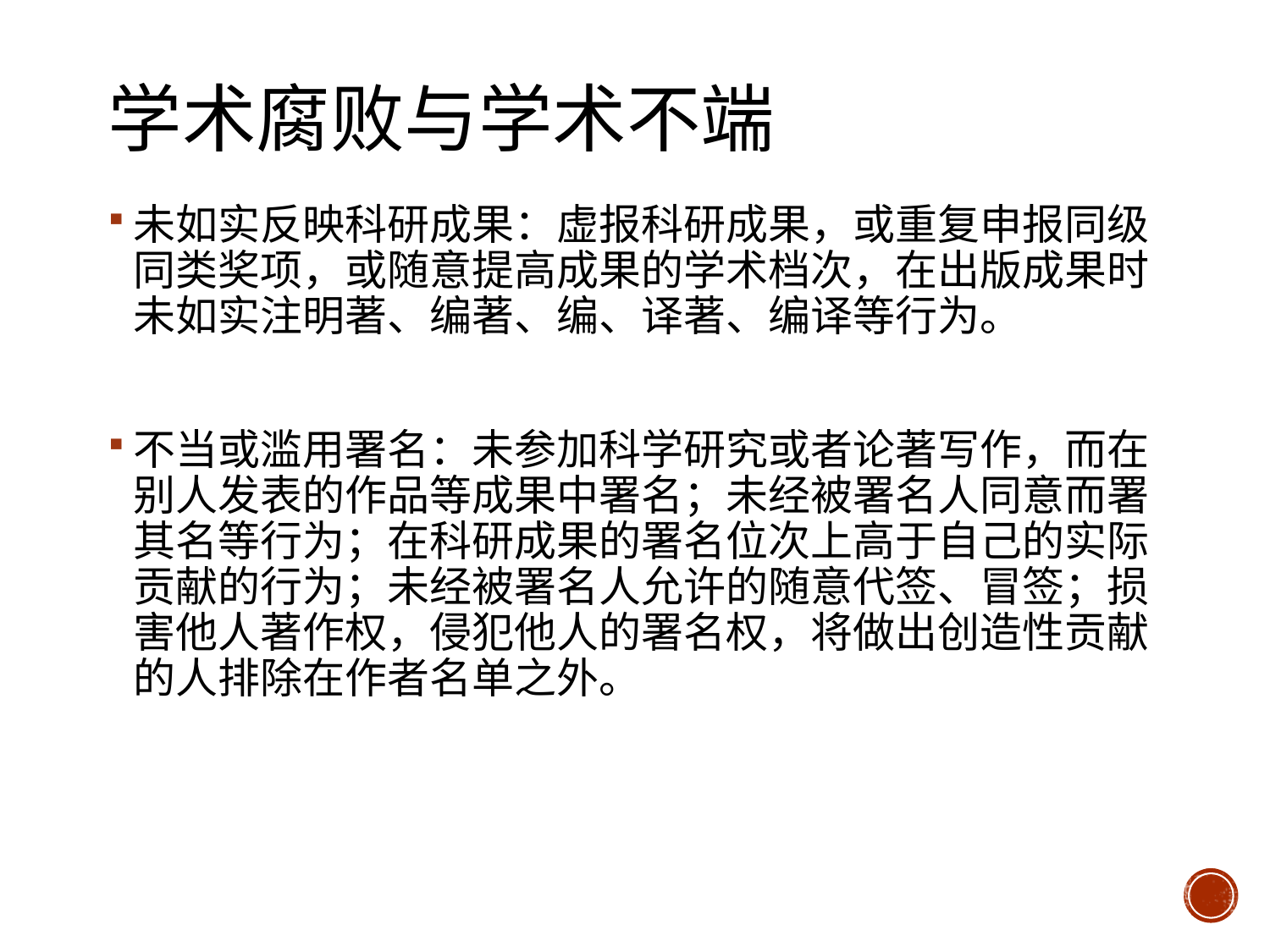

# 学术腐败与学术不端
未如实反映科研成果：虚报科研成果，或重复申报同级同类奖项，或随意提高成果的学术档次，在出版成果时未如实注明著、编著、编、译著、编译等行为。

不当或滥用署名：未参加科学研究或者论著写作，而在别人发表的作品等成果中署名；未经被署名人同意而署其名等行为；在科研成果的署名位次上高于自己的实际贡献的行为；未经被署名人允许的随意代签、冒签；损害他人著作权，侵犯他人的署名权，将做出创造性贡献的人排除在作者名单之外。